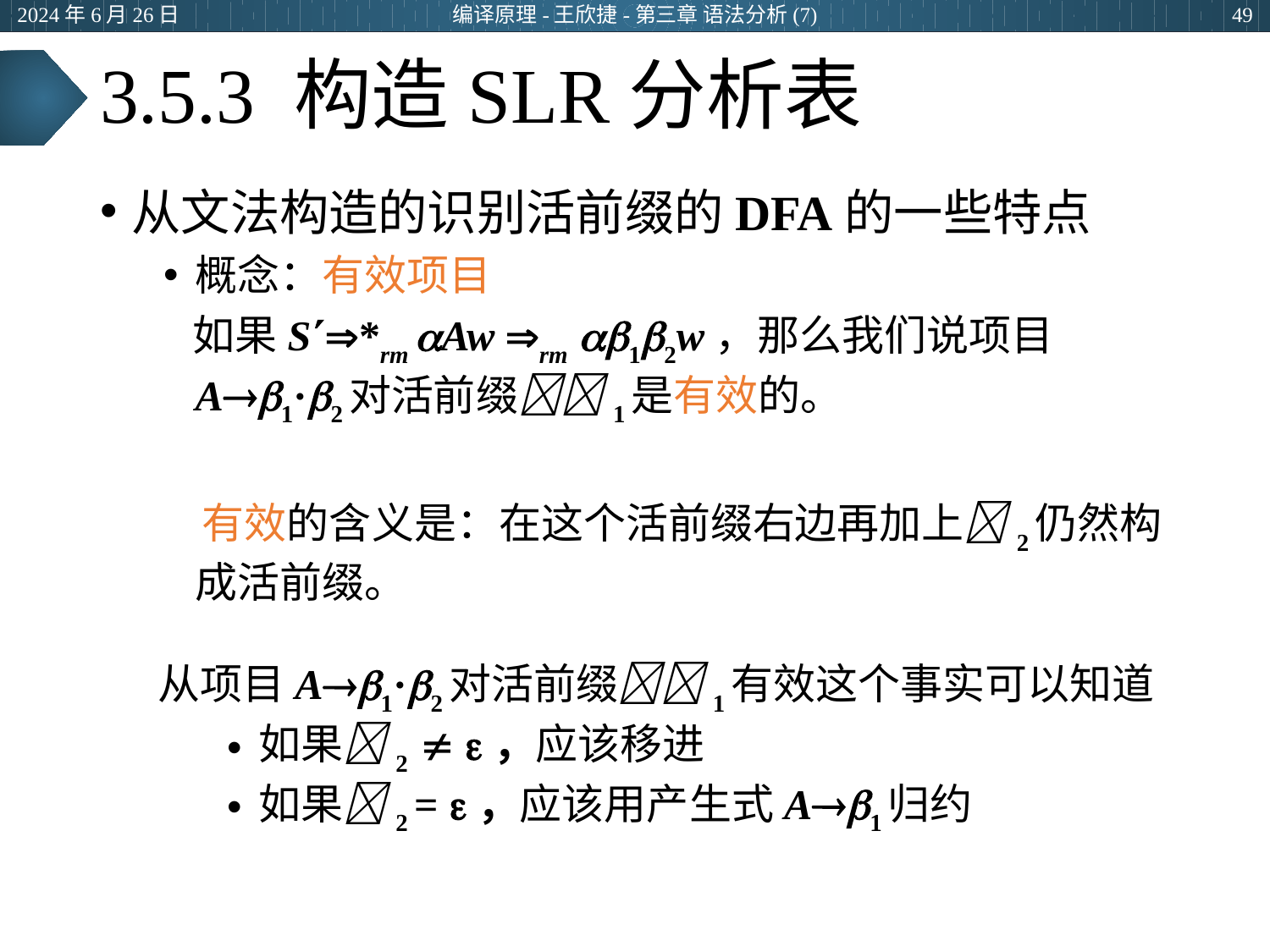

2024年6月26日
编译原理-王欣捷-第三章 语法分析(7)
49
# 3.5.3 构造SLR分析表
从文法构造的识别活前缀的DFA的一些特点
概念：有效项目
  如果S′⇒*rm αAw ⇒rm αβ1β2w，那么我们说项目A→β1·β2对活前缀αβ1是有效的。

   有效的含义是：在这个活前缀右边再加上β2仍然构成活前缀。

     从项目A→β1·β2对活前缀αβ1有效这个事实可以知道
如果β2  ≠ ε，应该移进
如果β2 = ε，应该用产生式A→β1归约